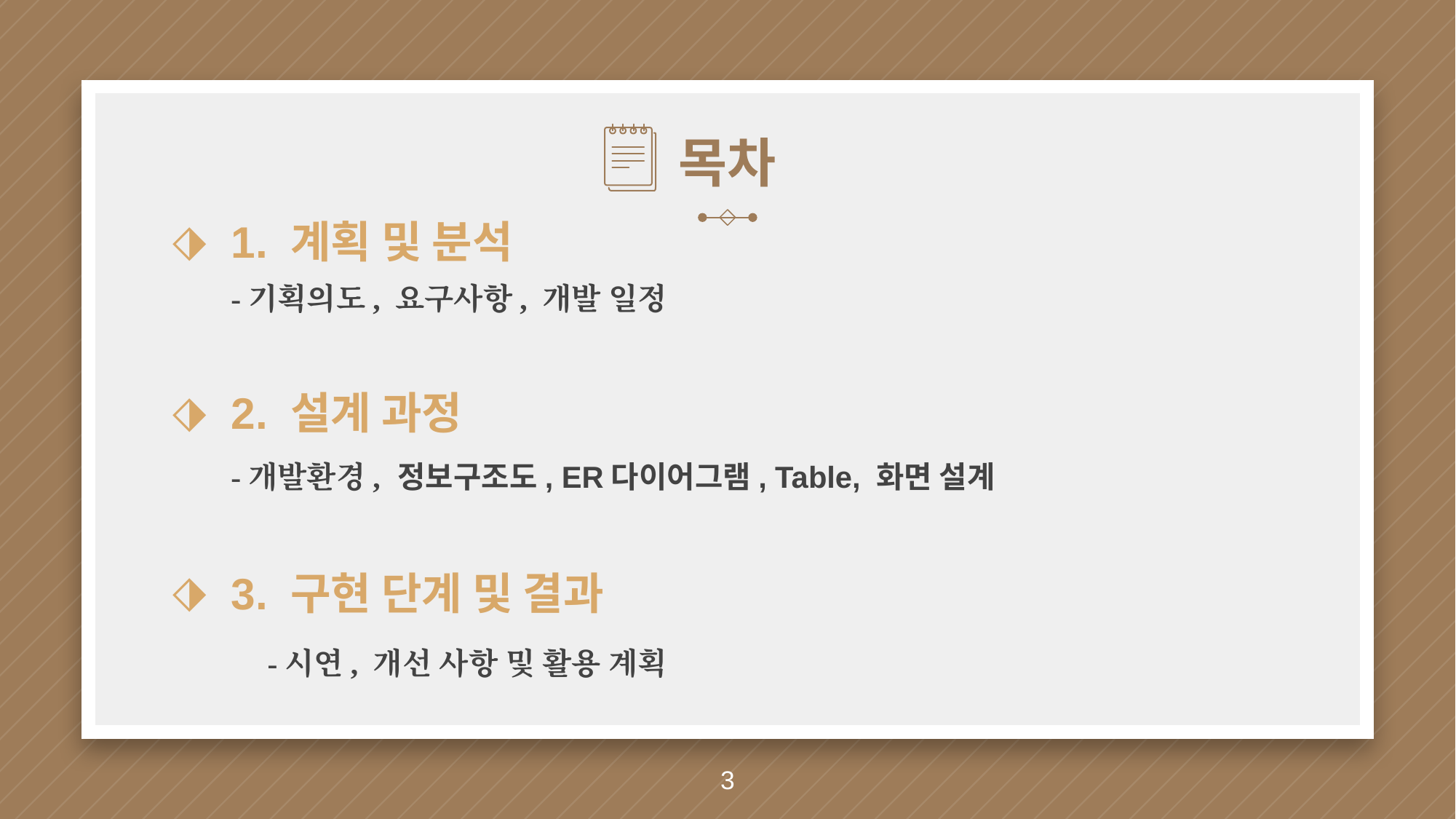

# 목차

1. 계획 및 분석
-기획의도, 요구사항, 개발 일정

2. 설계 과정
-개발환경, 정보구조도, ER다이어그램, Table, 화면 설계

3. 구현 단계 및 결과
 	-시연, 개선 사항 및 활용 계획

3